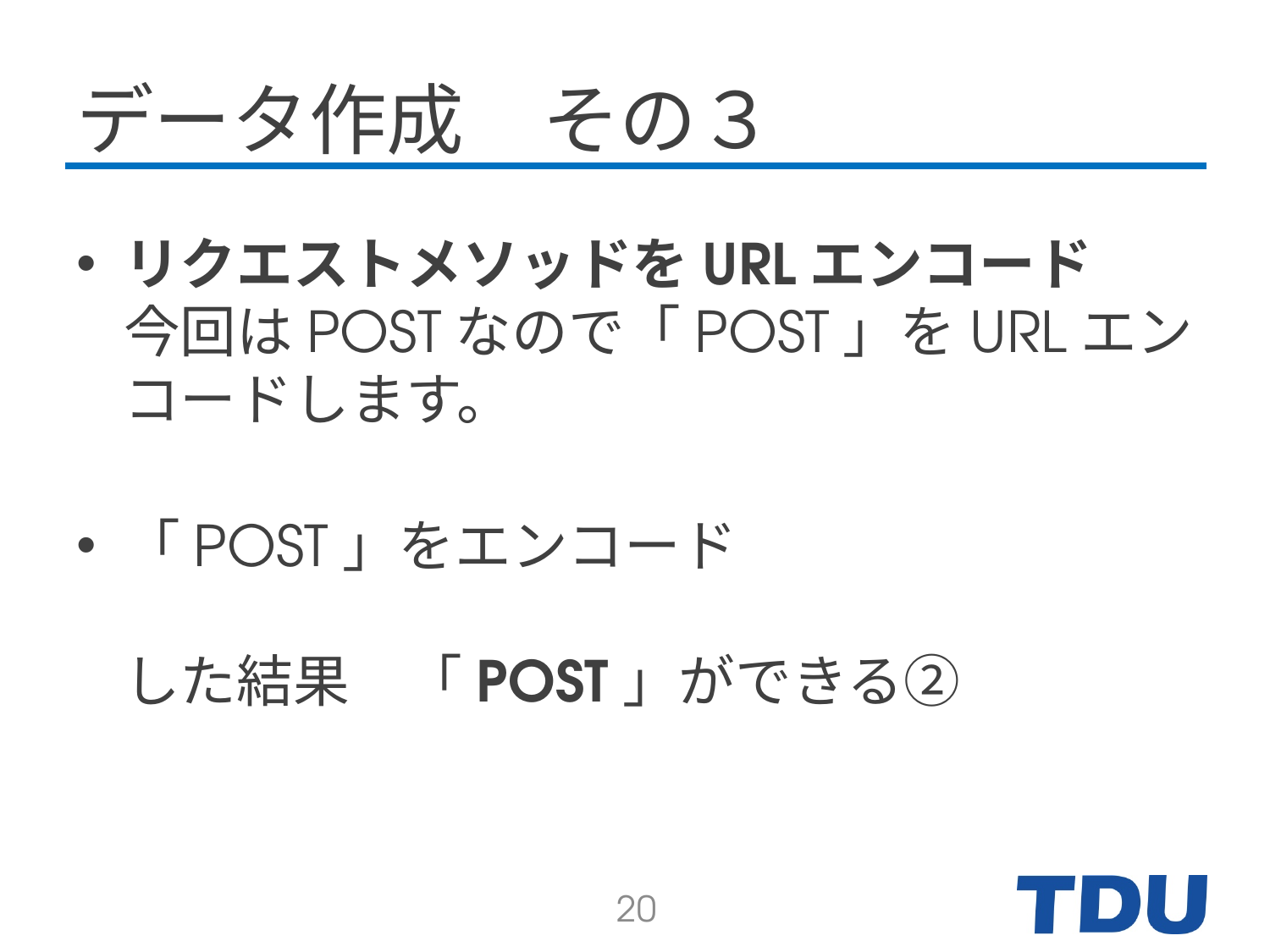

# データ作成　その３
リクエストメソッドをURLエンコード
今回はPOSTなので「POST」をURLエンコードします。
「POST」をエンコード
した結果　「POST」ができる②
20